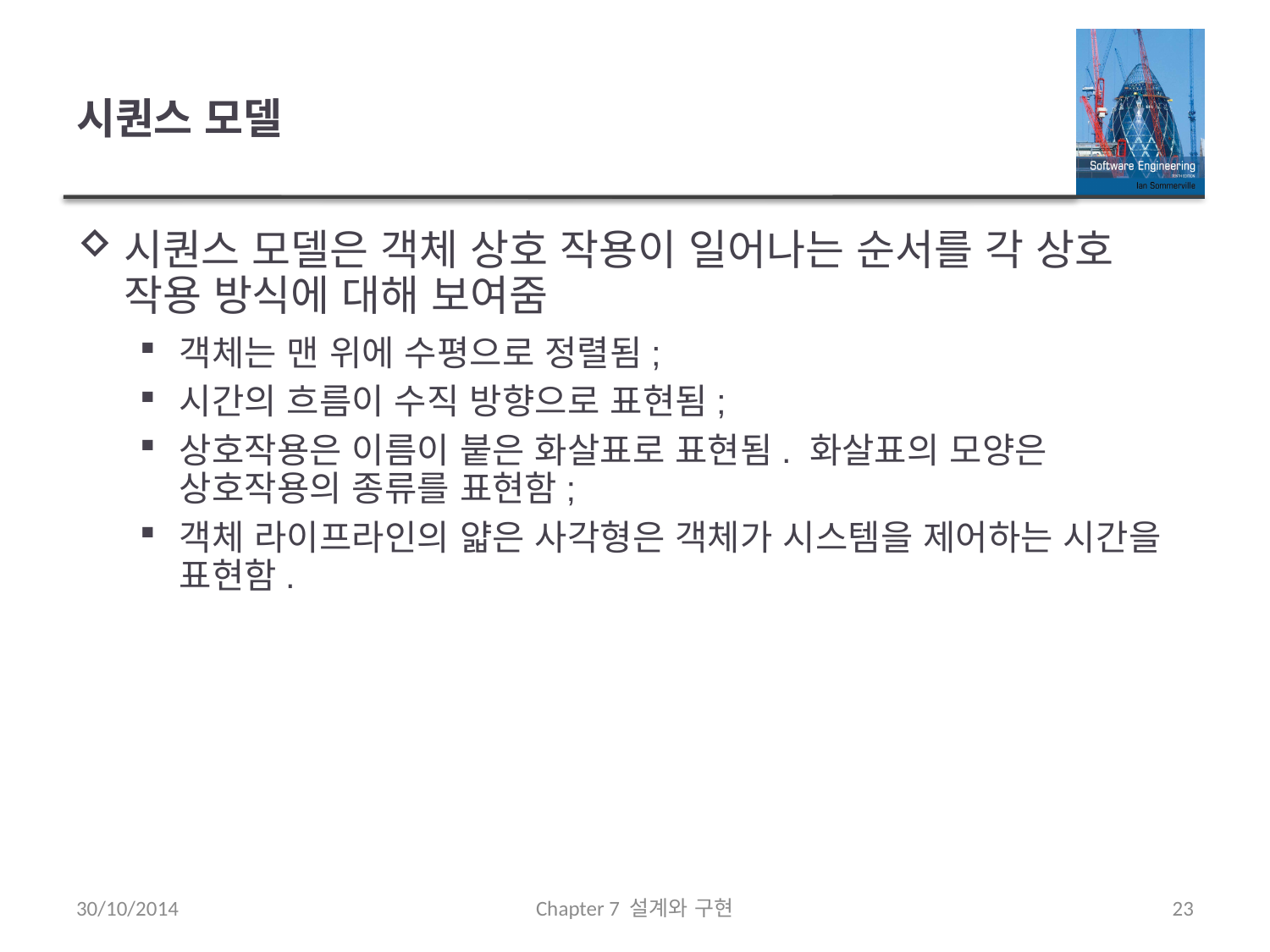

# 시퀀스 모델
시퀀스 모델은 객체 상호 작용이 일어나는 순서를 각 상호 작용 방식에 대해 보여줌
객체는 맨 위에 수평으로 정렬됨;
시간의 흐름이 수직 방향으로 표현됨;
상호작용은 이름이 붙은 화살표로 표현됨. 화살표의 모양은 상호작용의 종류를 표현함;
객체 라이프라인의 얇은 사각형은 객체가 시스템을 제어하는 시간을 표현함.
30/10/2014
Chapter 7 설계와 구현
23